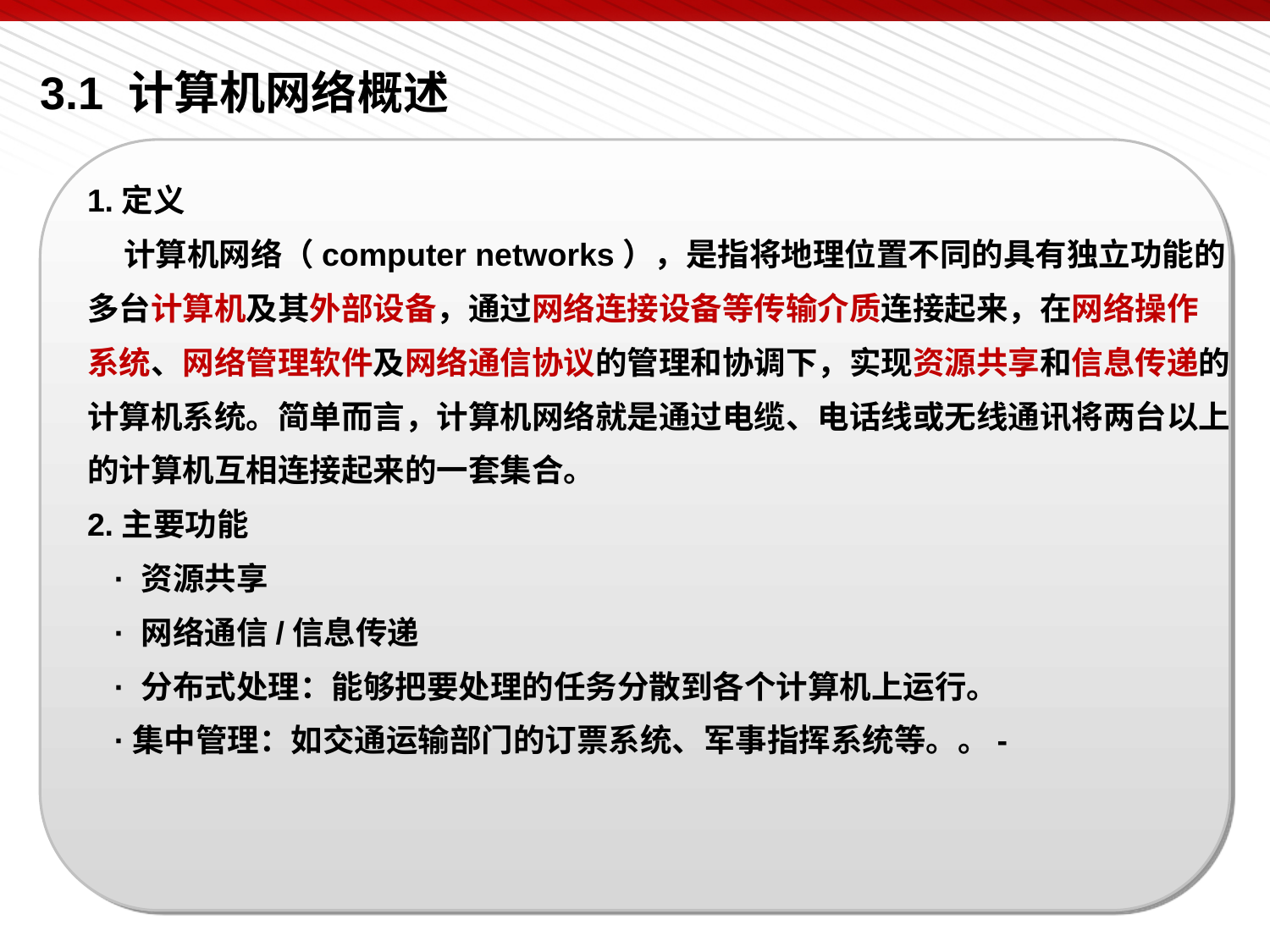

# 3.1 计算机网络概述
1.定义
    计算机网络（computer networks），是指将地理位置不同的具有独立功能的
多台计算机及其外部设备，通过网络连接设备等传输介质连接起来，在网络操作
系统、网络管理软件及网络通信协议的管理和协调下，实现资源共享和信息传递的
计算机系统。简单而言，计算机网络就是通过电缆、电话线或无线通讯将两台以上
的计算机互相连接起来的一套集合。
2.主要功能
   · 资源共享
   · 网络通信/信息传递
   · 分布式处理：能够把要处理的任务分散到各个计算机上运行。
   ·集中管理：如交通运输部门的订票系统、军事指挥系统等。。-